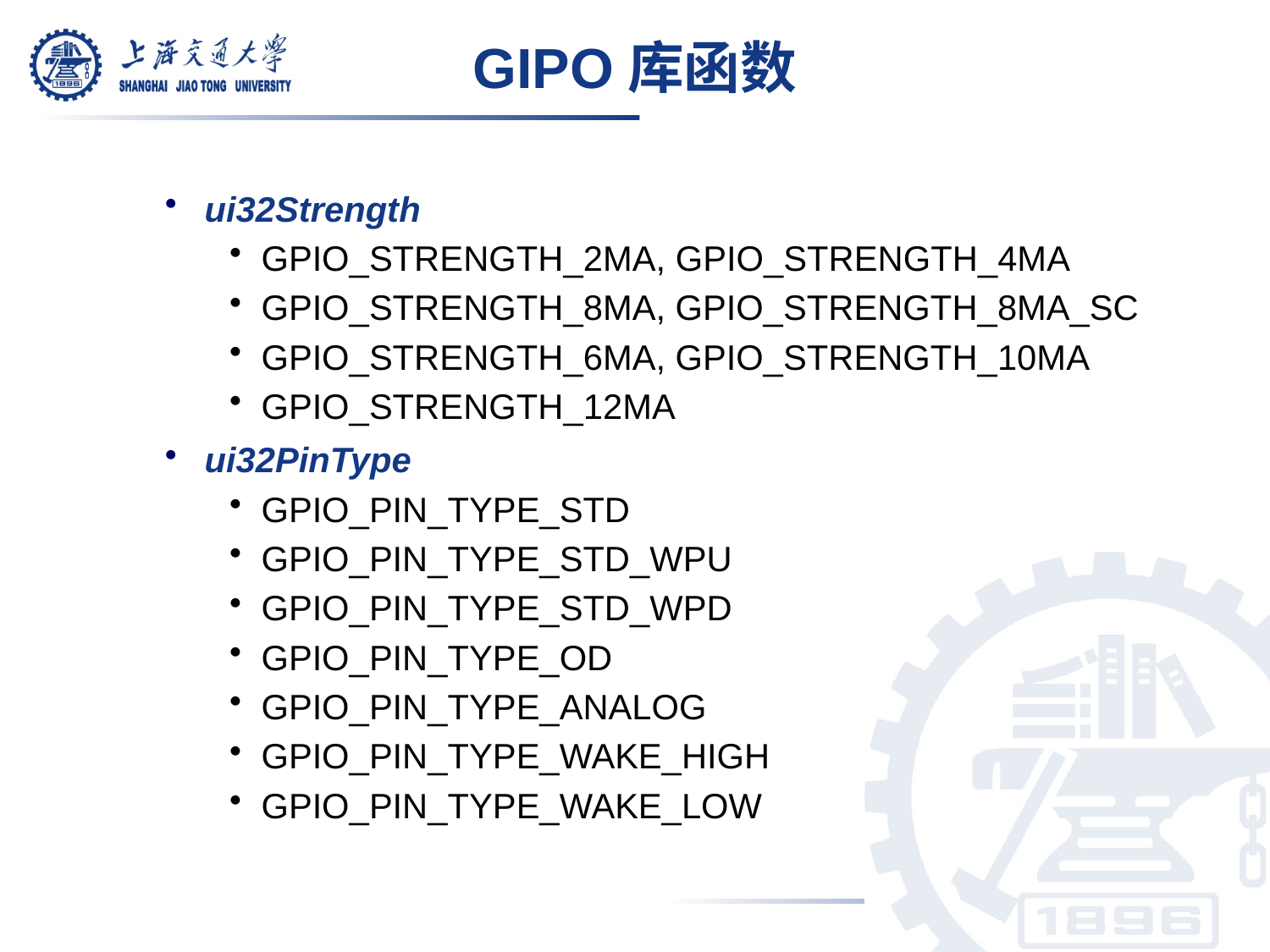

# GIPO库函数
ui32Strength
GPIO_STRENGTH_2MA, GPIO_STRENGTH_4MA
GPIO_STRENGTH_8MA, GPIO_STRENGTH_8MA_SC
GPIO_STRENGTH_6MA, GPIO_STRENGTH_10MA
GPIO_STRENGTH_12MA
ui32PinType
GPIO_PIN_TYPE_STD
GPIO_PIN_TYPE_STD_WPU
GPIO_PIN_TYPE_STD_WPD
GPIO_PIN_TYPE_OD
GPIO_PIN_TYPE_ANALOG
GPIO_PIN_TYPE_WAKE_HIGH
GPIO_PIN_TYPE_WAKE_LOW